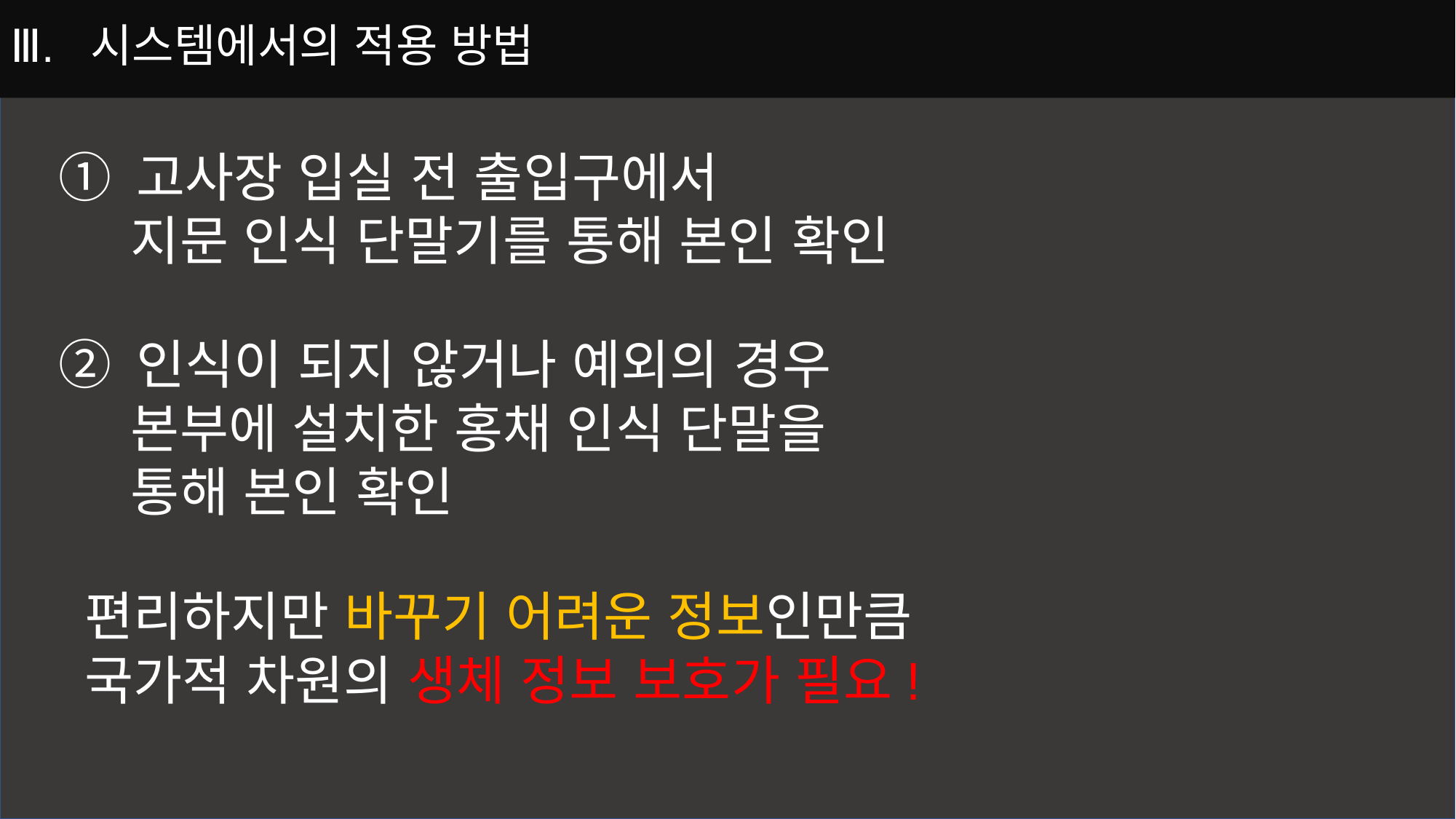

Ⅲ.  시스템에서의 적용 방법
① 고사장 입실 전 출입구에서
    지문 인식 단말기를 통해 본인 확인
② 인식이 되지 않거나 예외의 경우
    본부에 설치한 홍채 인식 단말을
    통해 본인 확인
편리하지만 바꾸기 어려운 정보인만큼 국가적 차원의 생체 정보 보호가 필요!